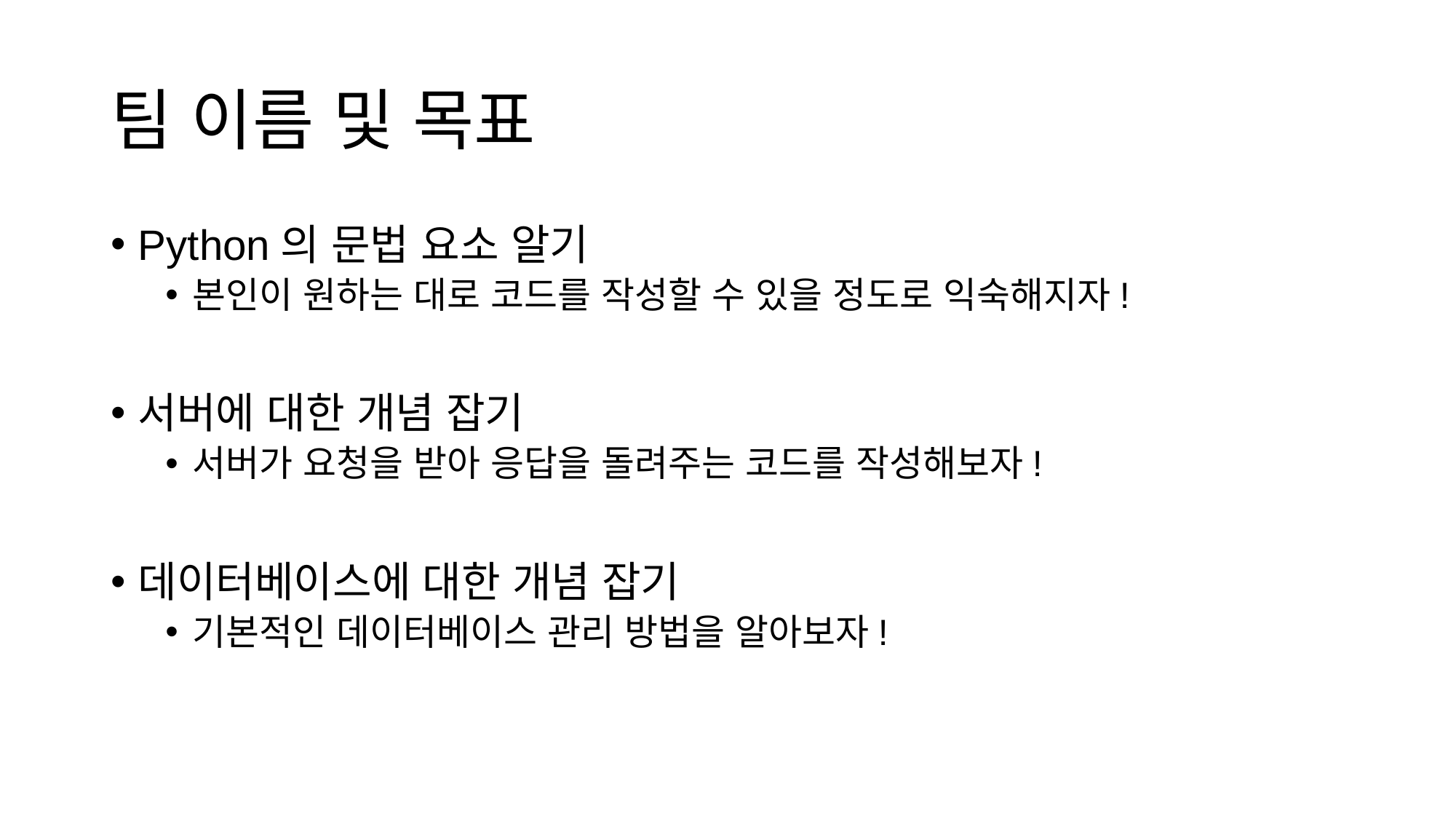

# 팀 이름 및 목표
Python의 문법 요소 알기
본인이 원하는 대로 코드를 작성할 수 있을 정도로 익숙해지자!

서버에 대한 개념 잡기
서버가 요청을 받아 응답을 돌려주는 코드를 작성해보자!

데이터베이스에 대한 개념 잡기
기본적인 데이터베이스 관리 방법을 알아보자!